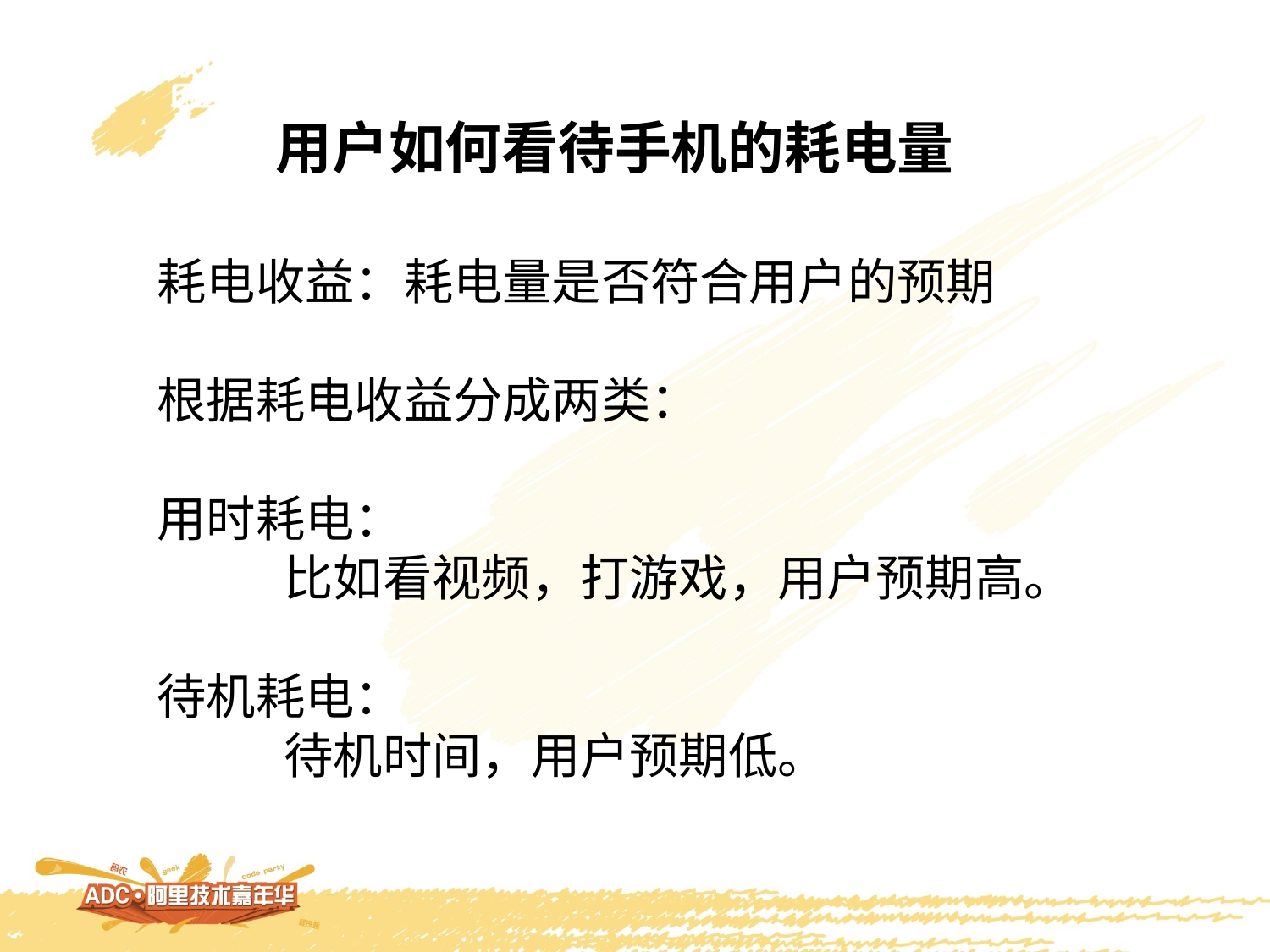

用户如何看待手机的耗电量

耗电收益：耗电量是否符合用户的预期

根据耗电收益分成两类：

用时耗电：
	比如看视频，打游戏，用户预期高。

待机耗电：
	待机时间，用户预期低。